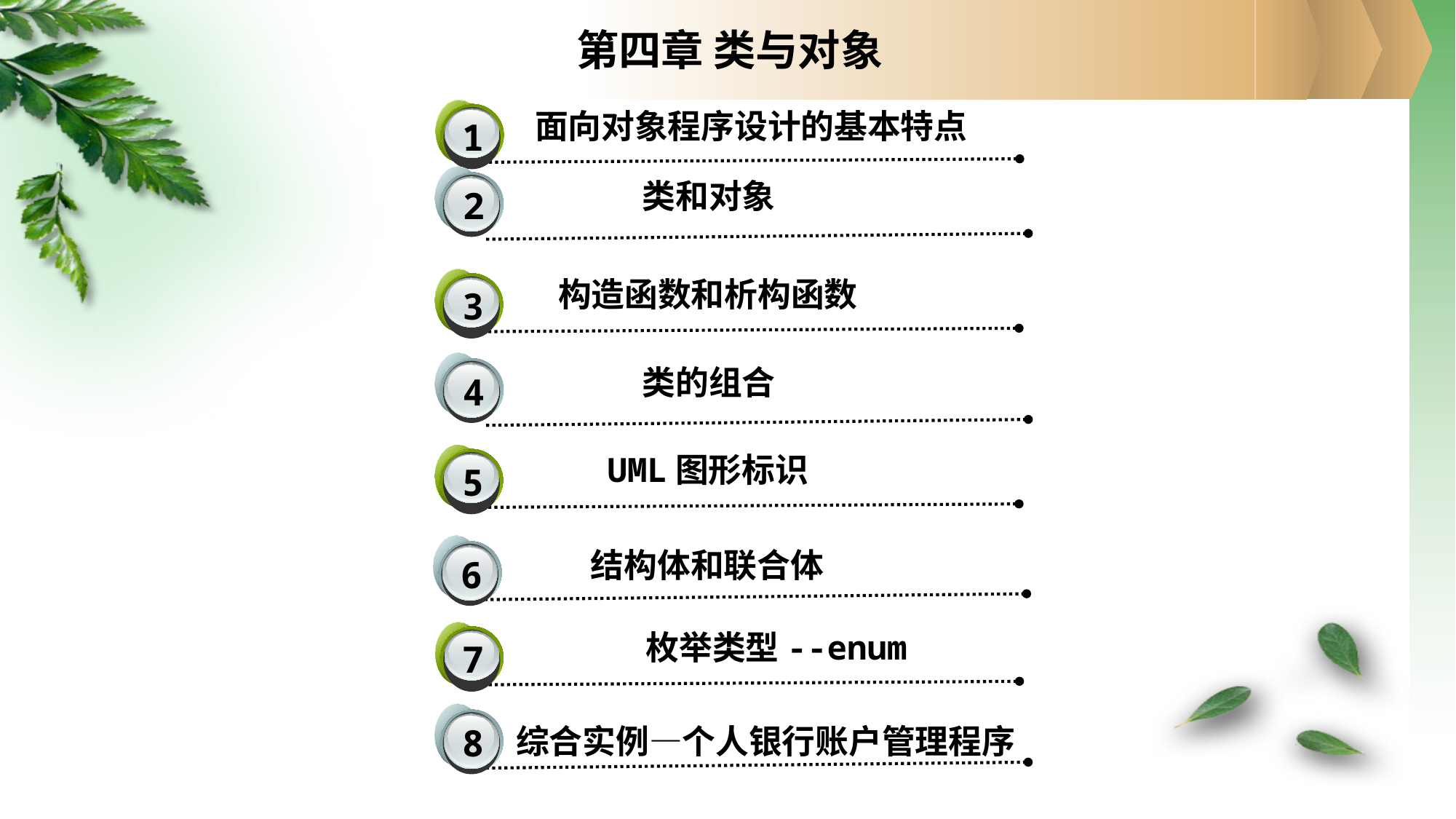

第四章 类与对象

1
面向对象程序设计的基本特点

2
类和对象

构造函数和析构函数

3

4
类的组合

UML图形标识

5

6
结构体和联合体

枚举类型--enum

7

8
综合实例—个人银行账户管理程序